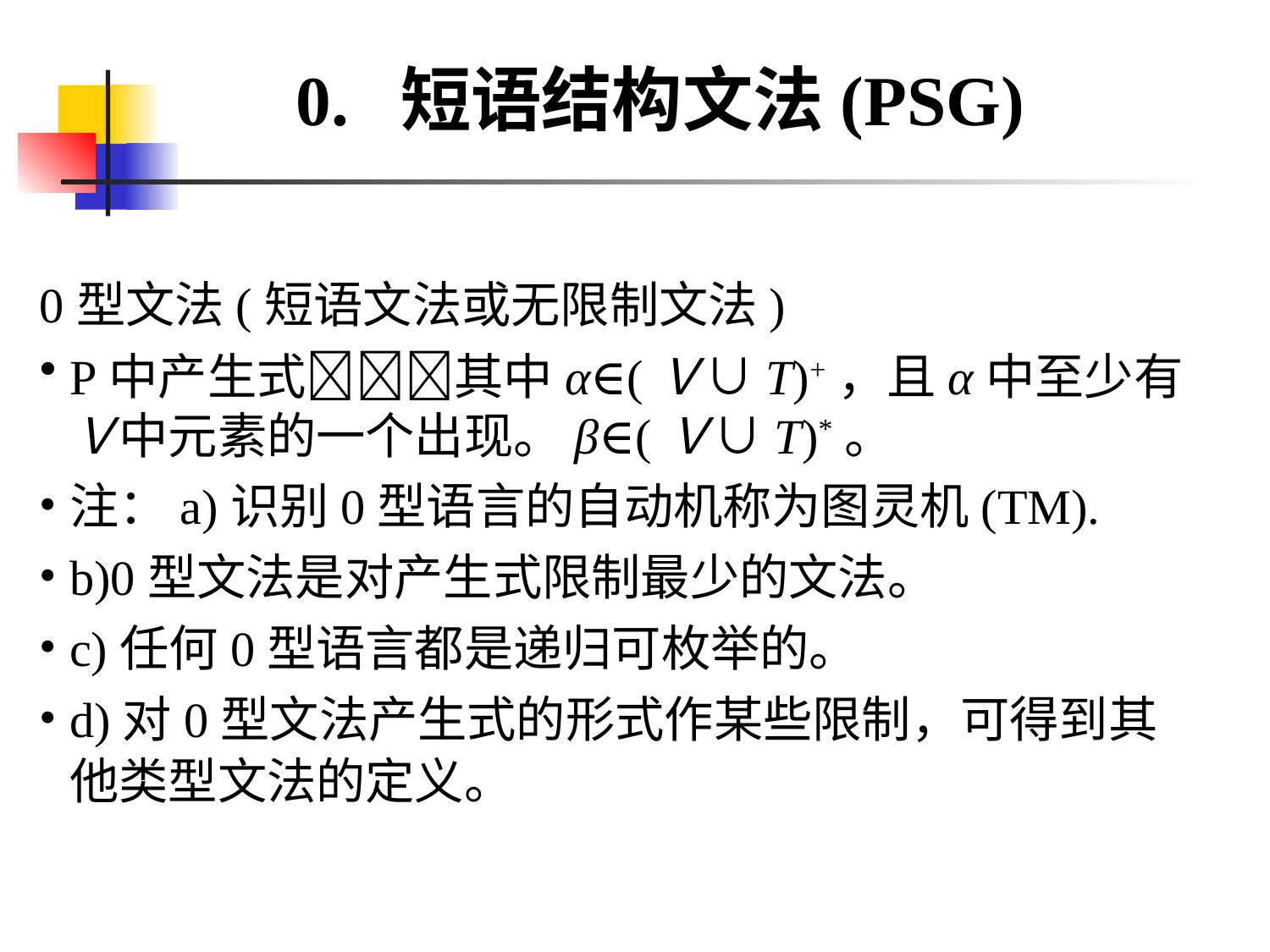

# 0.  短语结构文法(PSG)

0型文法(短语文法或无限制文法)
P中产生式α→β其中α∈(Ｖ∪T)+，且α中至少有Ｖ中元素的一个出现。β∈(Ｖ∪T)*。
注：a)识别0型语言的自动机称为图灵机(TM).
b)0型文法是对产生式限制最少的文法。
c)任何0型语言都是递归可枚举的。
d)对0型文法产生式的形式作某些限制，可得到其 他类型文法的定义。